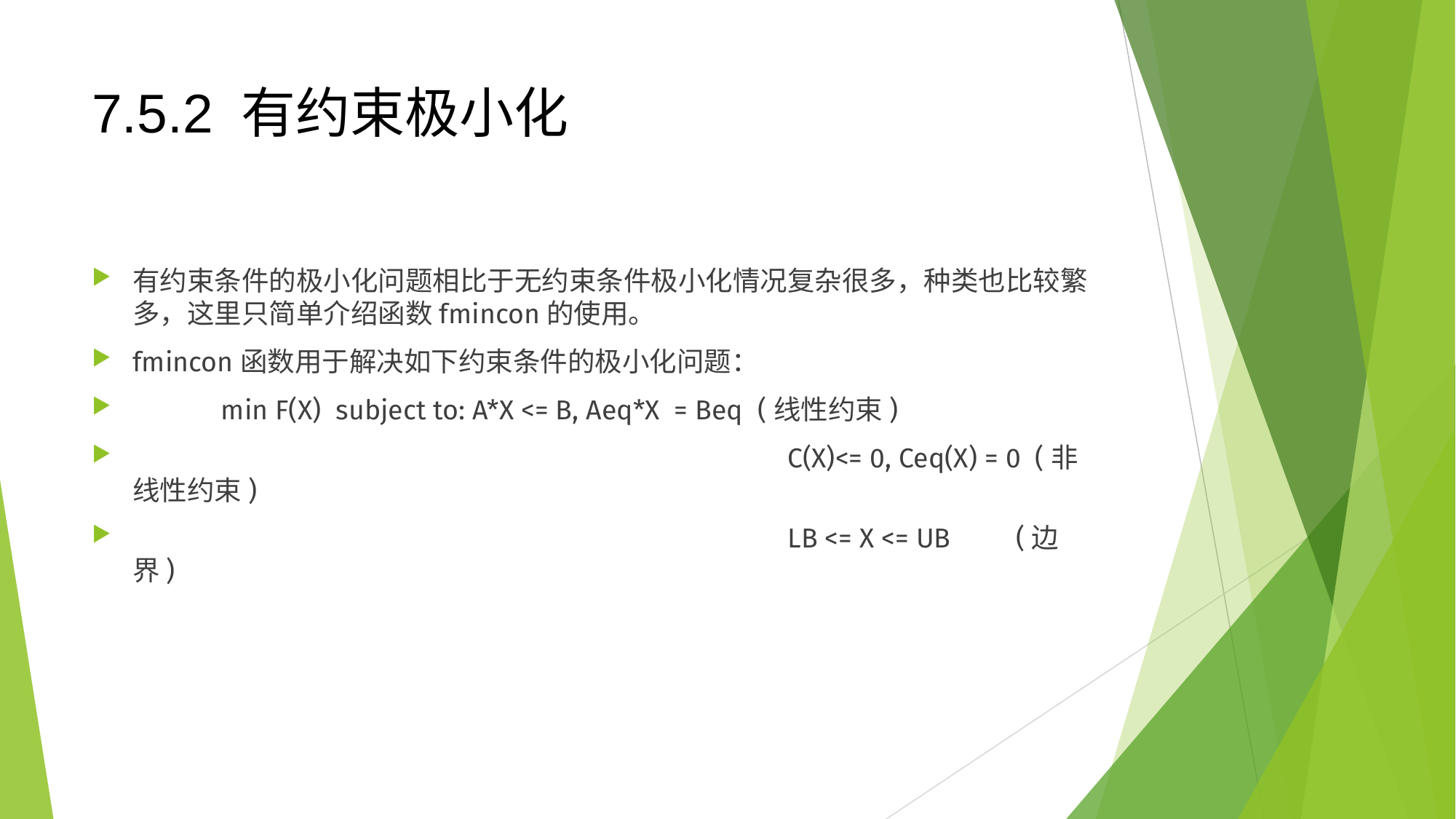

7.5.2 有约束极小化
有约束条件的极小化问题相比于无约束条件极小化情况复杂很多，种类也比较繁多，这里只简单介绍函数fmincon的使用。
fmincon函数用于解决如下约束条件的极小化问题：
　　　min F(X)  subject to: A*X <= B, Aeq*X  = Beq  (线性约束)
　　　						C(X)<= 0, Ceq(X) = 0  (非线性约束)
　　　						LB <= X <= UB         (边界)